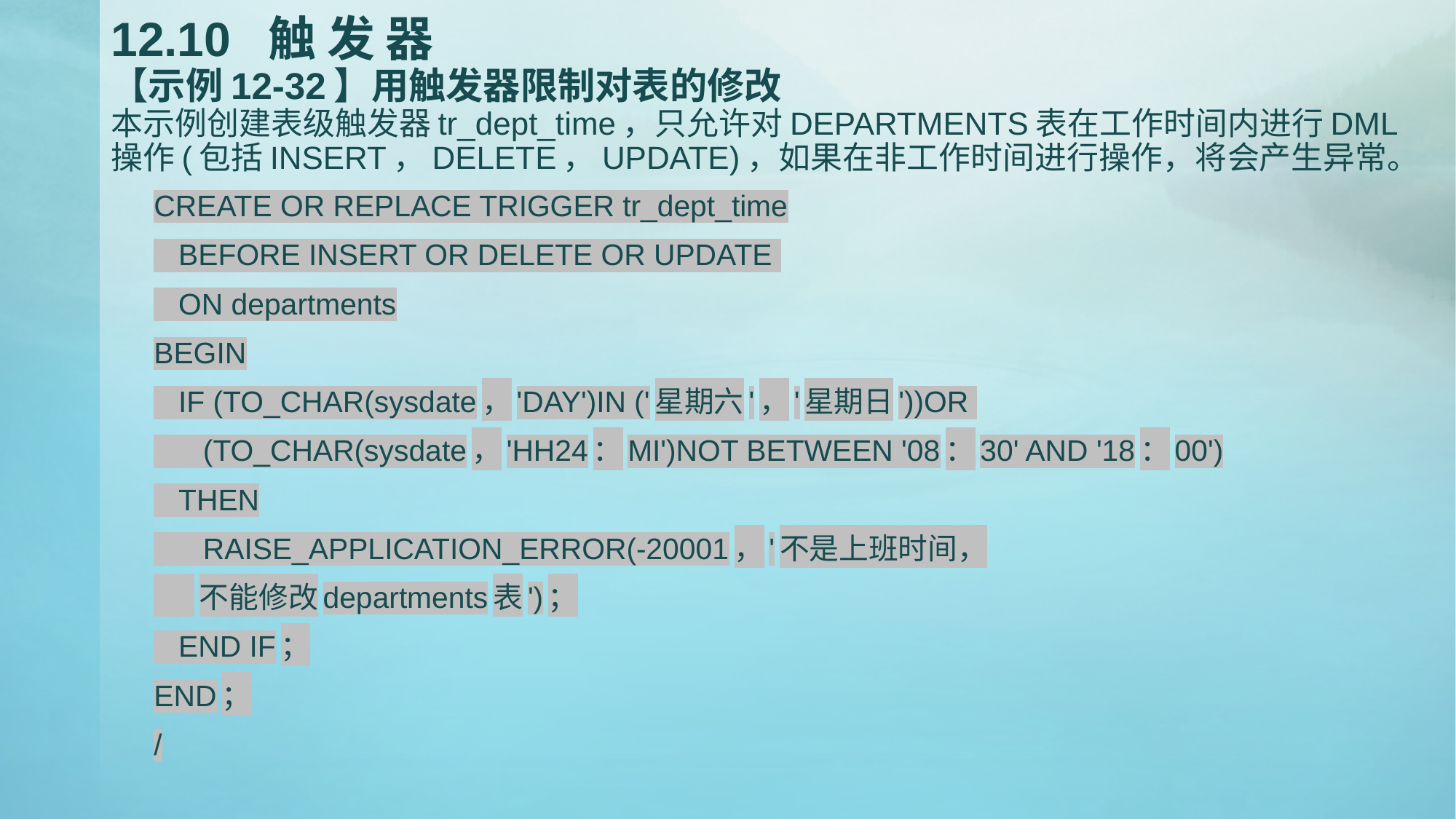

# 12.10  触 发 器 【示例12-32】用触发器限制对表的修改 本示例创建表级触发器tr_dept_time，只允许对DEPARTMENTS表在工作时间内进行DML操作(包括INSERT，DELETE，UPDATE)，如果在非工作时间进行操作，将会产生异常。
CREATE OR REPLACE TRIGGER tr_dept_time
   BEFORE INSERT OR DELETE OR UPDATE
   ON departments
BEGIN
   IF (TO_CHAR(sysdate，'DAY')IN ('星期六'，'星期日'))OR
      (TO_CHAR(sysdate，'HH24：MI')NOT BETWEEN '08：30' AND '18：00')
   THEN
      RAISE_APPLICATION_ERROR(-20001，'不是上班时间，
      不能修改departments表')；
   END IF；
END；
/